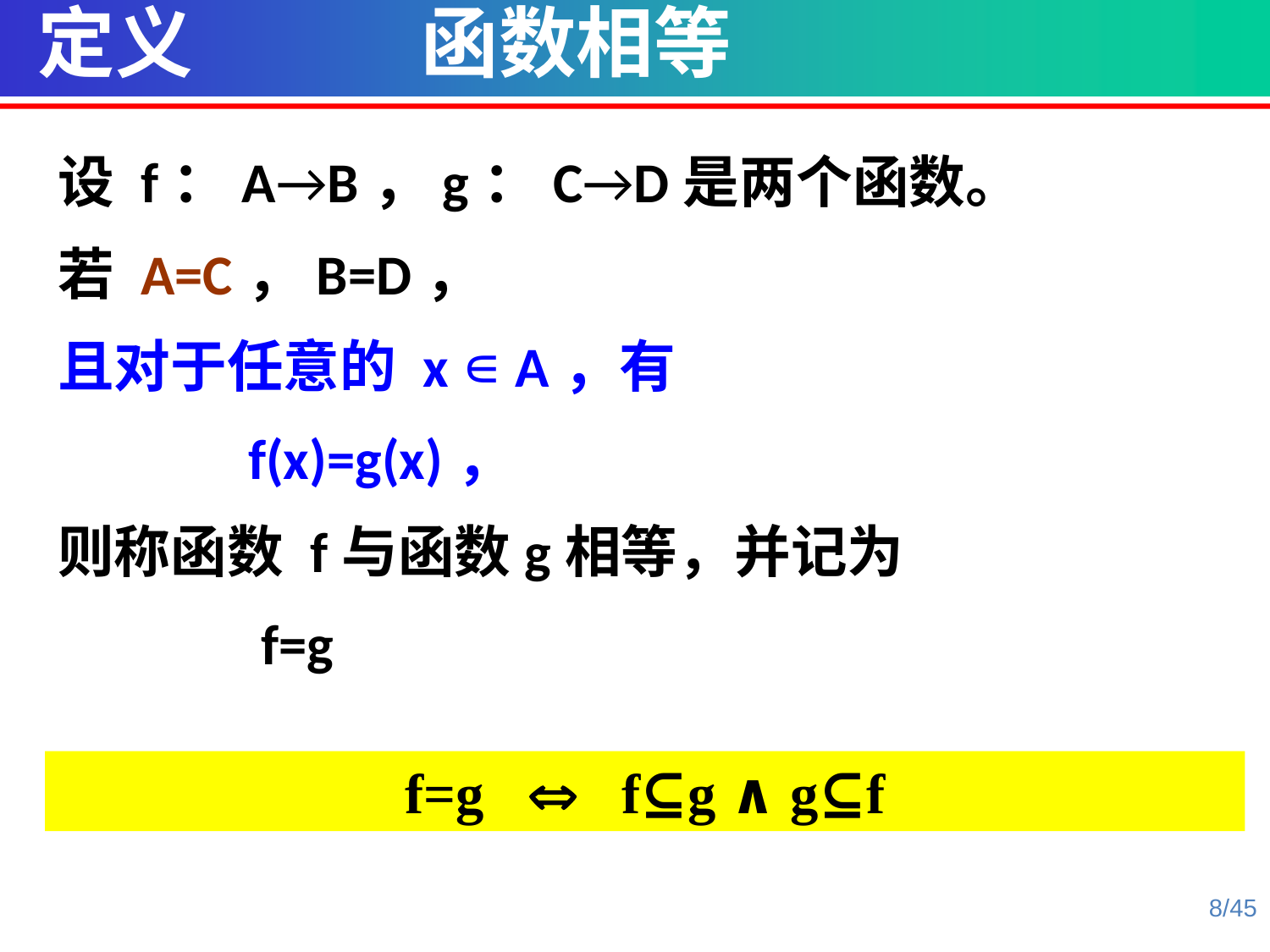

定义             函数相等
设 f：A→B，g：C→D是两个函数。
若 A=C，B=D，
且对于任意的 x ∊ A，有
               f(x)=g(x)，
则称函数 f与函数g相等，并记为
                f=g
f=g   ⇔   f⊆g ∧ g⊆f
8/45